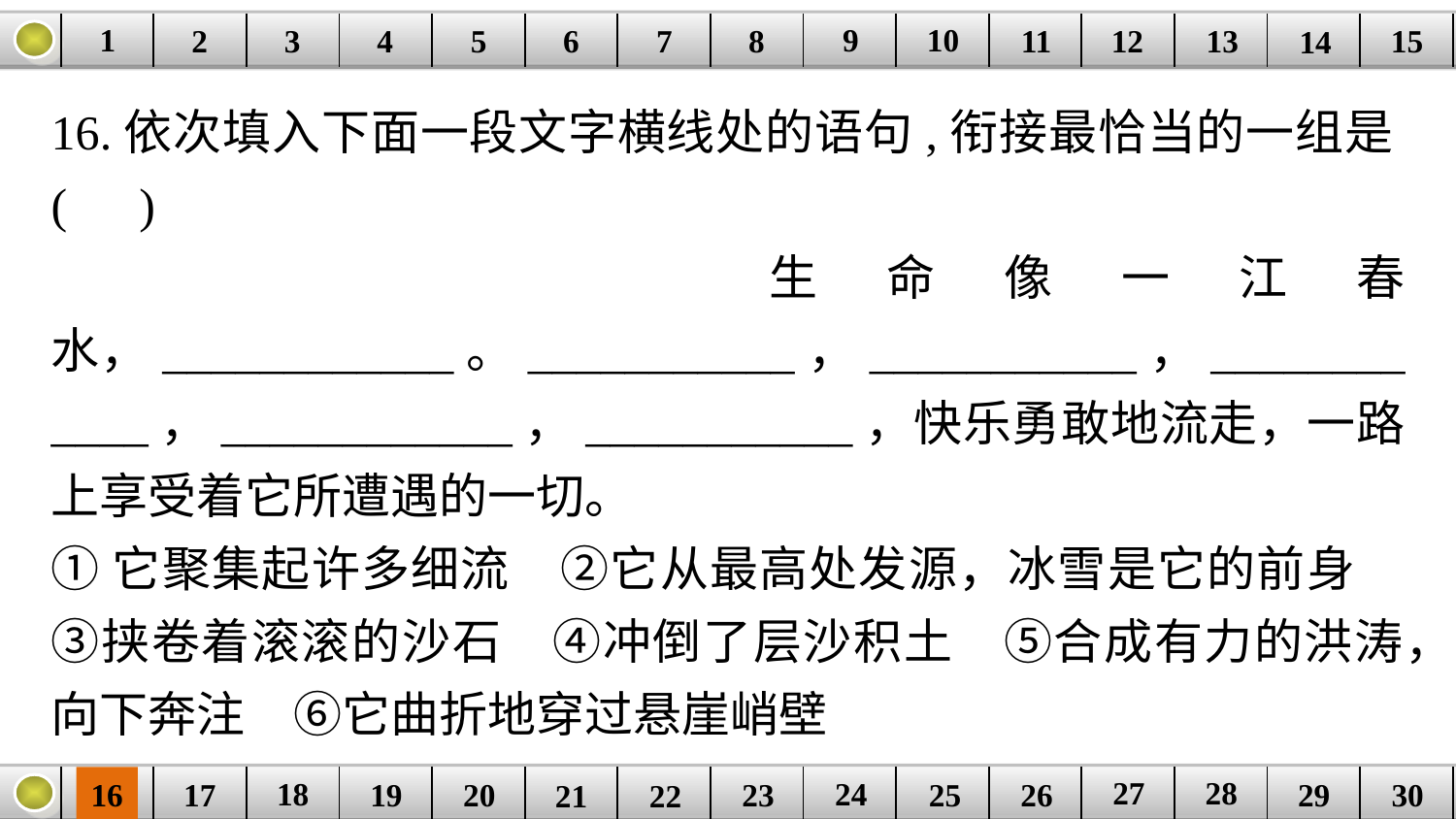

9
10
1
3
4
5
6
8
11
2
12
15
|  |  |  |  |  |  |  |  |  |  |  |  |  |  |  |
| --- | --- | --- | --- | --- | --- | --- | --- | --- | --- | --- | --- | --- | --- | --- |
7
13
14

16.依次填入下面一段文字横线处的语句,衔接最恰当的一组是(　)
        生命像一江春水，____________。___________，___________，____________，____________，___________，快乐勇敢地流走，一路上享受着它所遭遇的一切。
①它聚集起许多细流　②它从最高处发源，冰雪是它的前身　③挟卷着滚滚的沙石　④冲倒了层沙积土　⑤合成有力的洪涛，向下奔注　⑥它曲折地穿过悬崖峭壁
A.②①③⑤④⑥  		B.②①⑤⑥④③
C.⑤②①⑥④③  		D.⑤②①④⑥③

27
28
18
24
16
25
26
30
|  |  |  |  |  |  |  |  |  |  |  |  |  |  |  |
| --- | --- | --- | --- | --- | --- | --- | --- | --- | --- | --- | --- | --- | --- | --- |
23
17
19
20
29
21
22